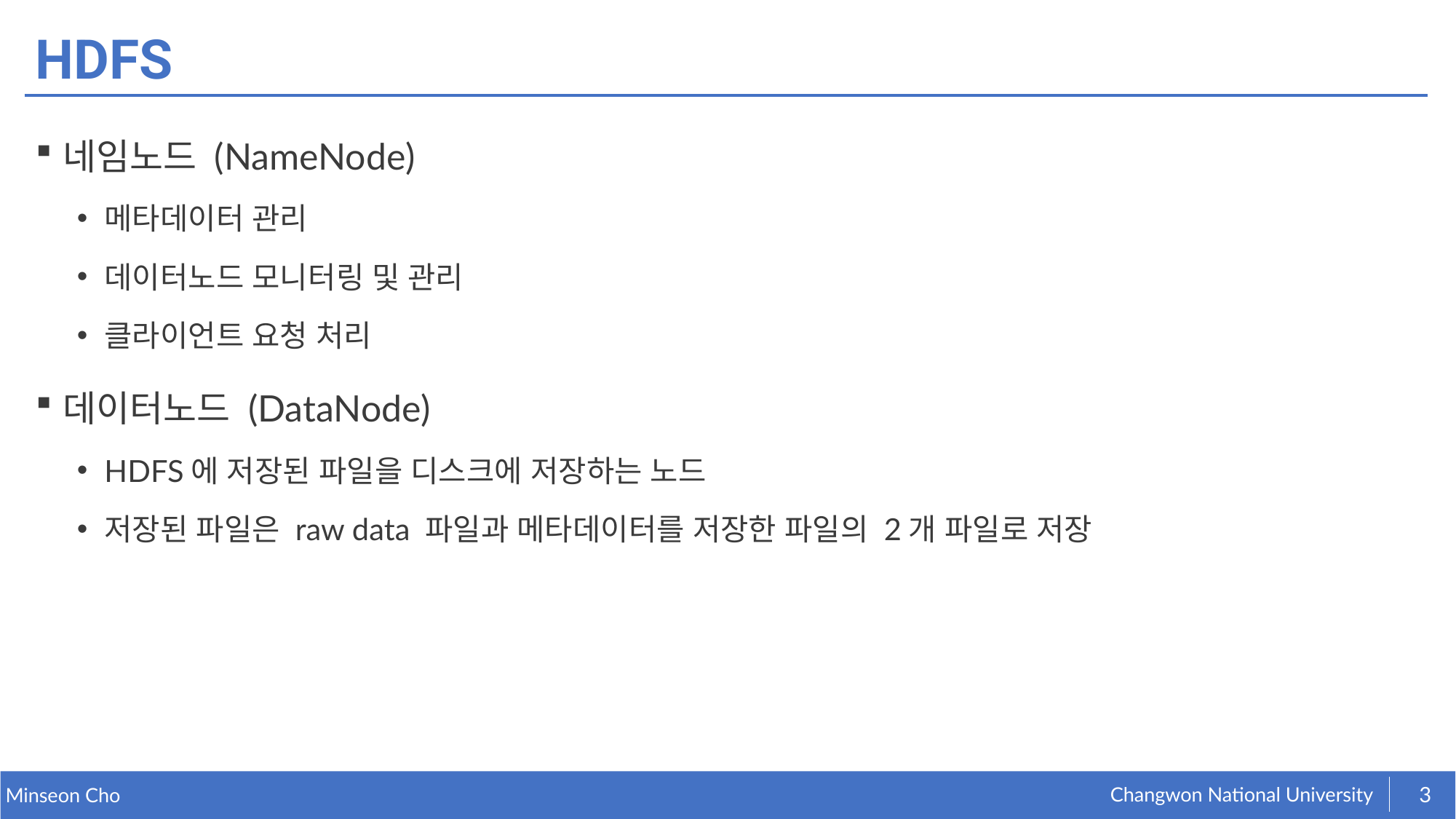

# HDFS
네임노드 (NameNode)
메타데이터 관리
데이터노드 모니터링 및 관리
클라이언트 요청 처리
데이터노드 (DataNode)
HDFS에 저장된 파일을 디스크에 저장하는 노드
저장된 파일은 raw data 파일과 메타데이터를 저장한 파일의 2개 파일로 저장
3